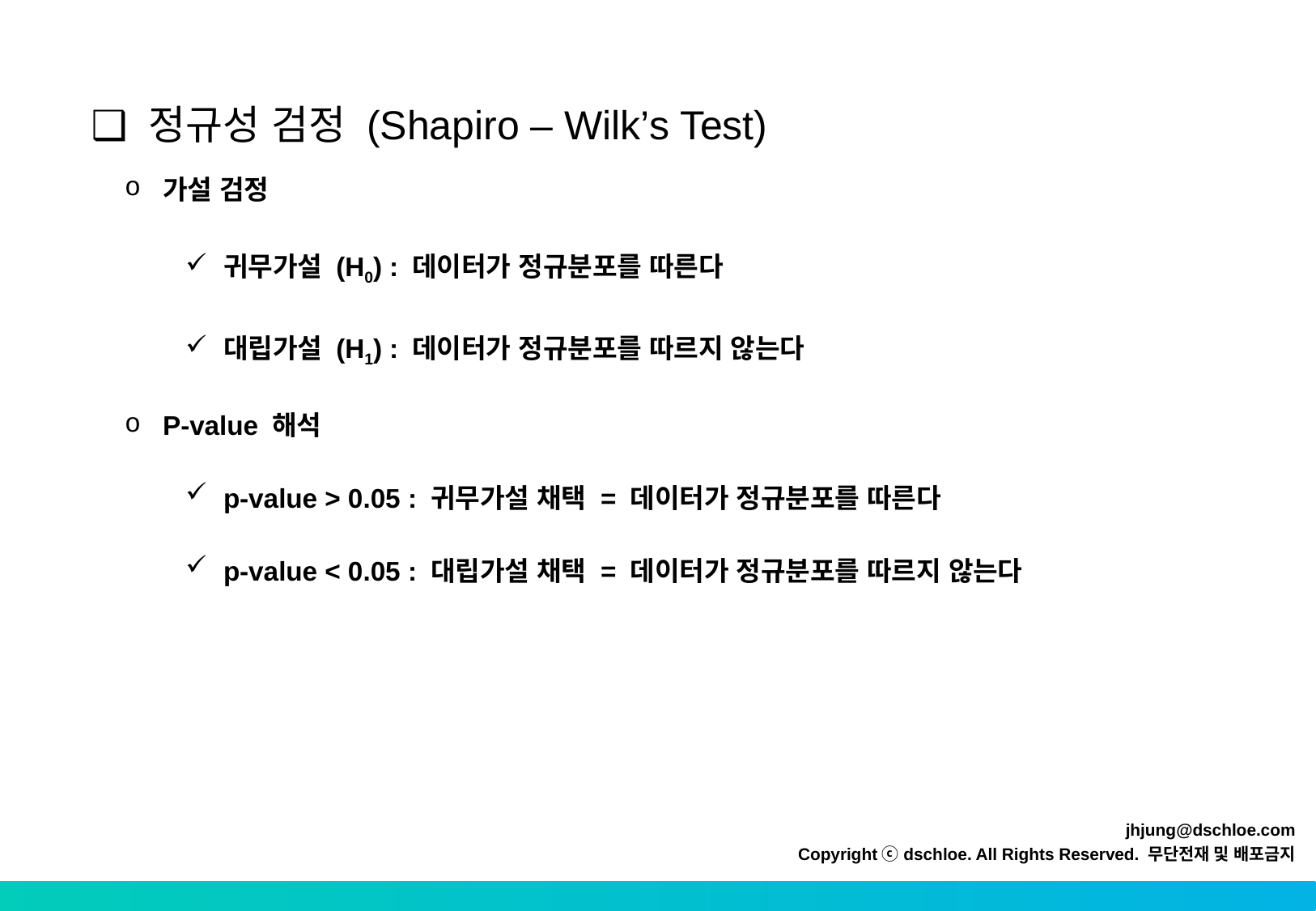

❑ 정규성 검정 (Shapiro – Wilk’s Test)
가설 검정
귀무가설 (H0) : 데이터가 정규분포를 따른다
대립가설 (H1) : 데이터가 정규분포를 따르지 않는다
P-value 해석
p-value > 0.05 : 귀무가설 채택 = 데이터가 정규분포를 따른다
p-value < 0.05 : 대립가설 채택 = 데이터가 정규분포를 따르지 않는다